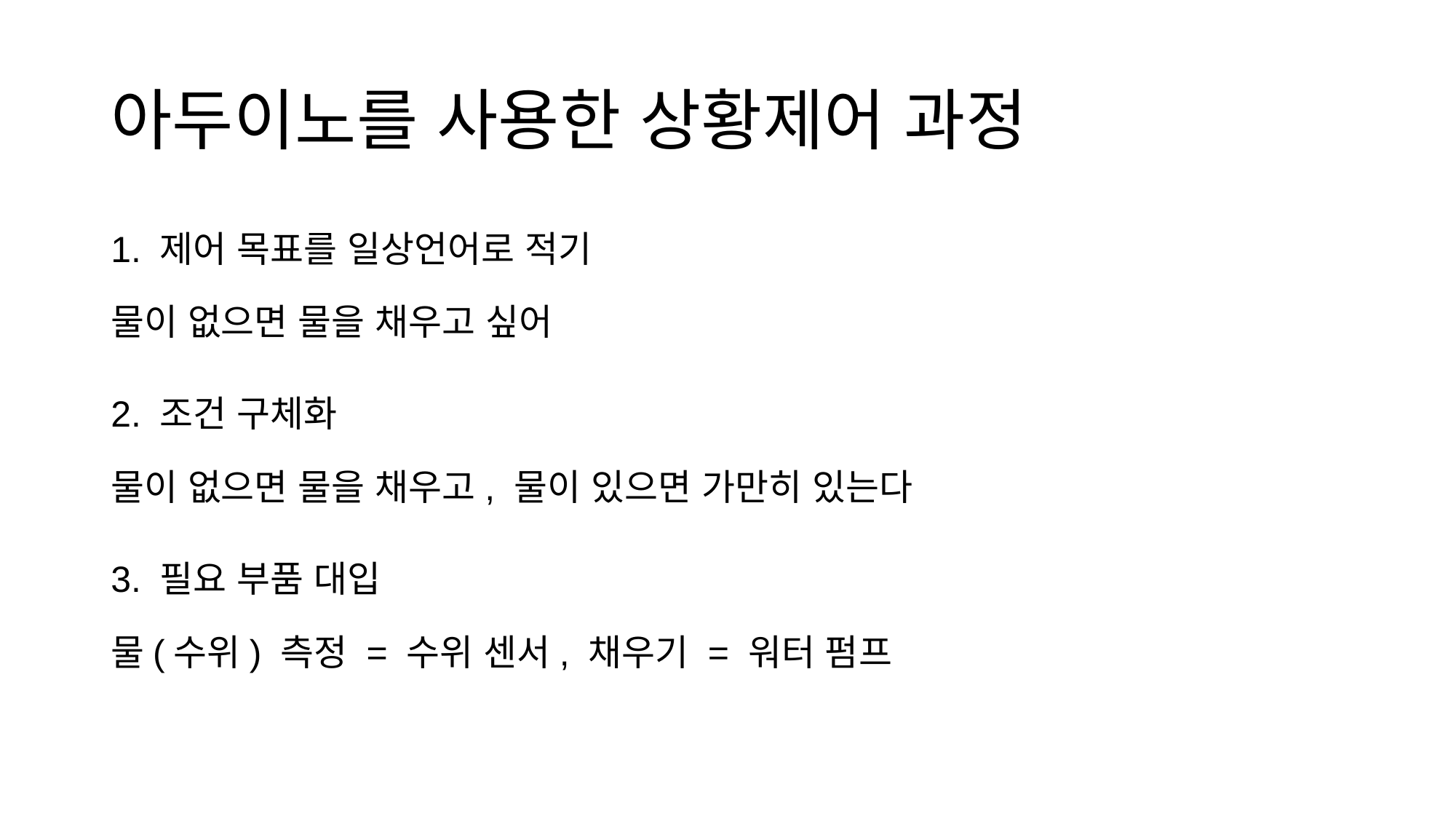

# 아두이노를 사용한 상황제어 과정
1. 제어 목표를 일상언어로 적기
물이 없으면 물을 채우고 싶어
2. 조건 구체화
물이 없으면 물을 채우고, 물이 있으면 가만히 있는다
3. 필요 부품 대입
물(수위) 측정 = 수위 센서, 채우기 = 워터 펌프